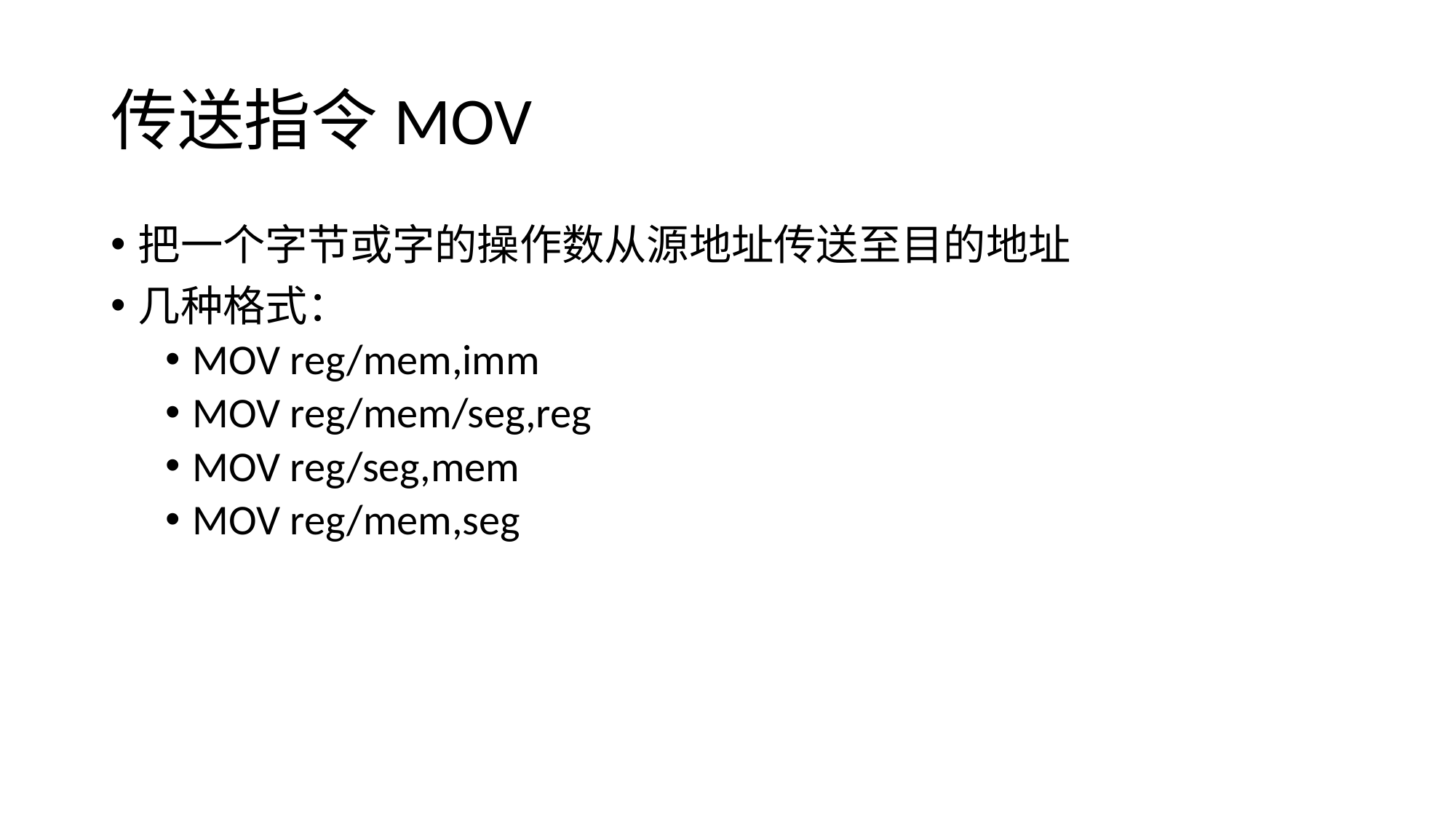

# 传送指令MOV
把一个字节或字的操作数从源地址传送至目的地址
几种格式：
MOV reg/mem,imm
MOV reg/mem/seg,reg
MOV reg/seg,mem
MOV reg/mem,seg